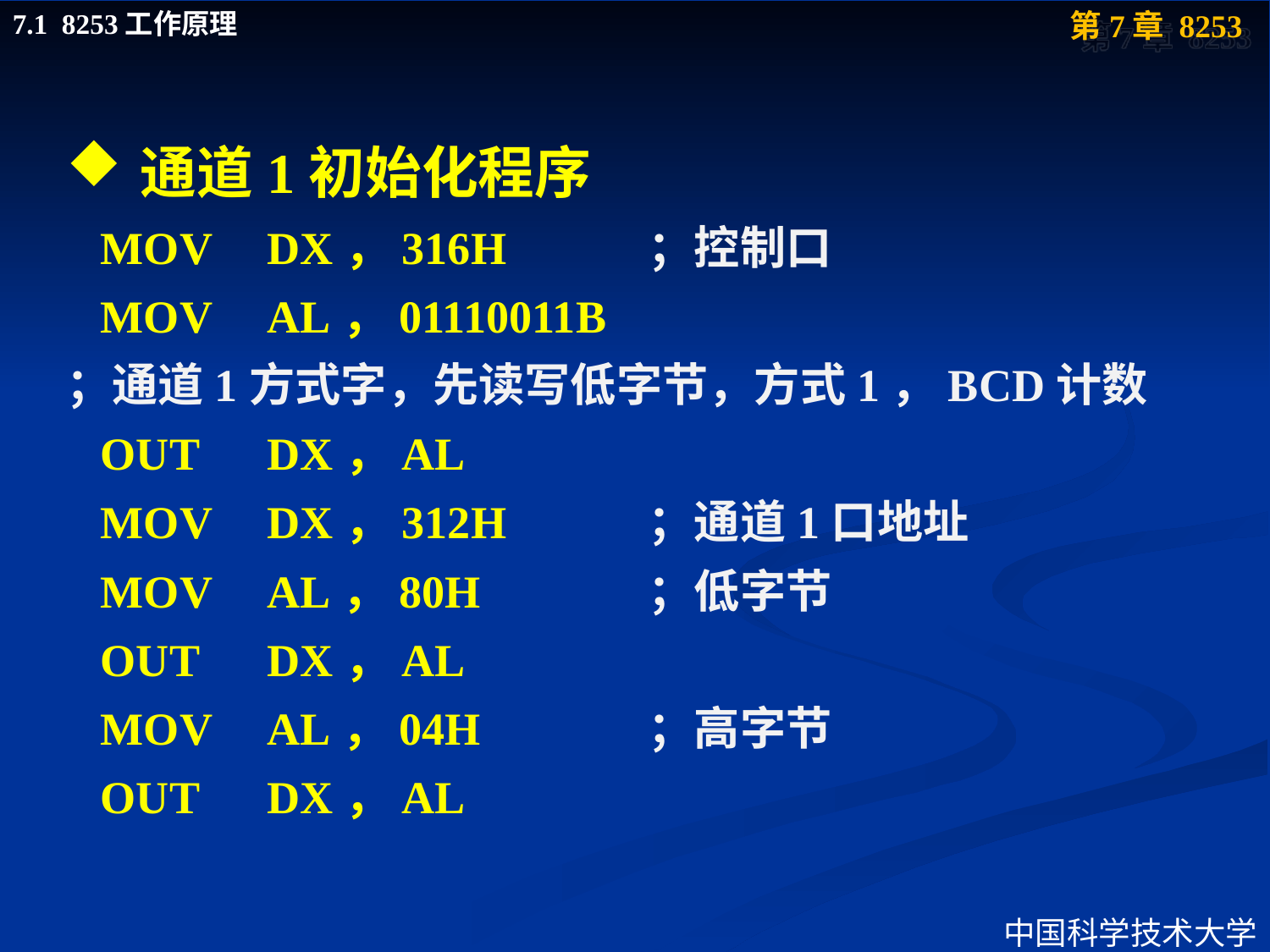

通道1初始化程序
   MOV	DX，316H		；控制口
   MOV	AL，01110011B
；通道1方式字，先读写低字节，方式1，BCD计数
   OUT	DX，AL
   MOV	DX，312H		；通道1口地址
   MOV	AL，80H		；低字节
   OUT	DX，AL
   MOV	AL，04H		；高字节
   OUT	DX，AL